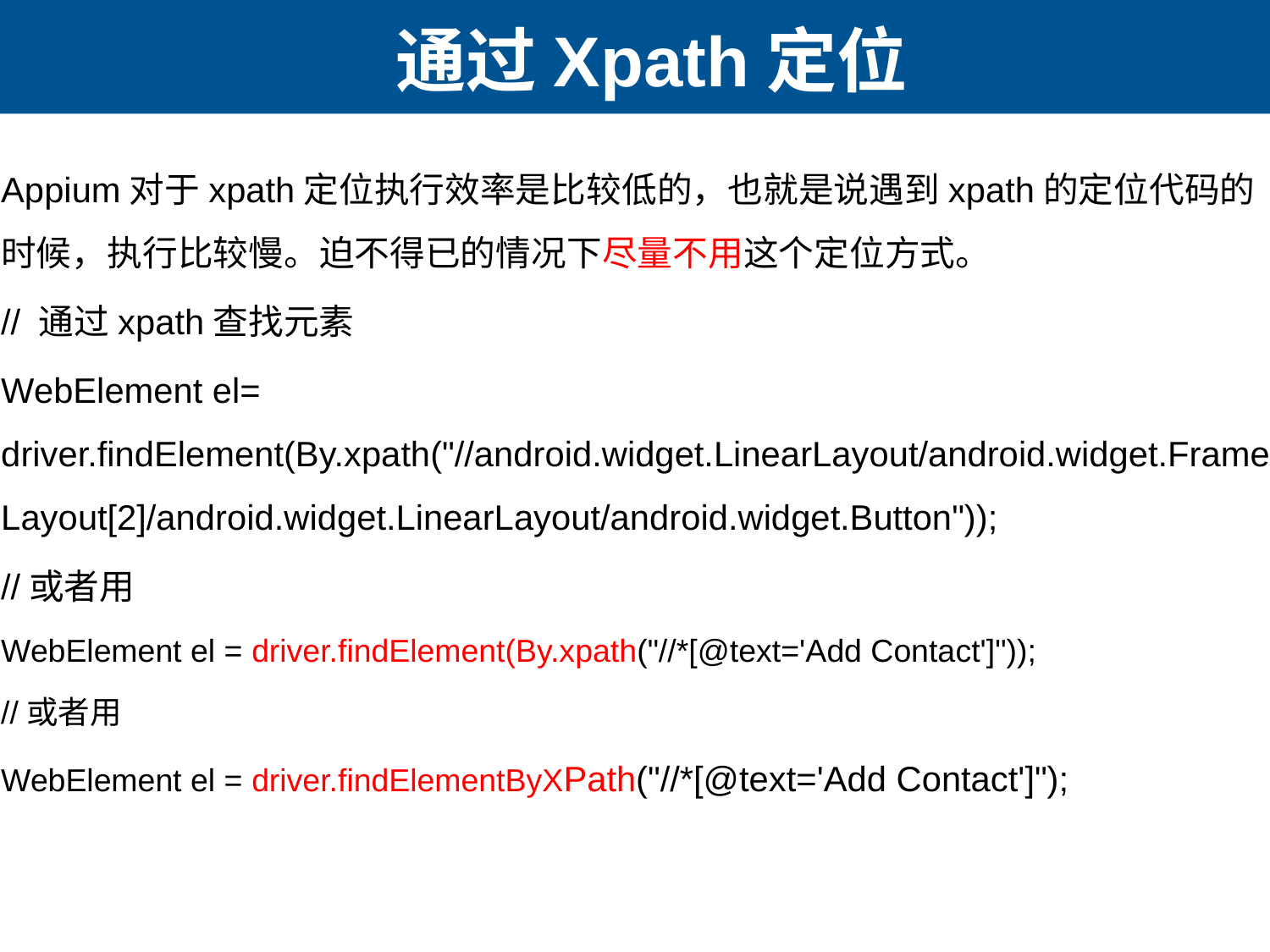

# 通过Xpath定位
Appium对于xpath定位执行效率是比较低的，也就是说遇到xpath的定位代码的时候，执行比较慢。迫不得已的情况下尽量不用这个定位方式。
// 通过xpath查找元素
WebElement el= driver.findElement(By.xpath("//android.widget.LinearLayout/android.widget.FrameLayout[2]/android.widget.LinearLayout/android.widget.Button"));
//或者用
WebElement el = driver.findElement(By.xpath("//*[@text='Add Contact']"));
//或者用
WebElement el = driver.findElementByXPath("//*[@text='Add Contact']");